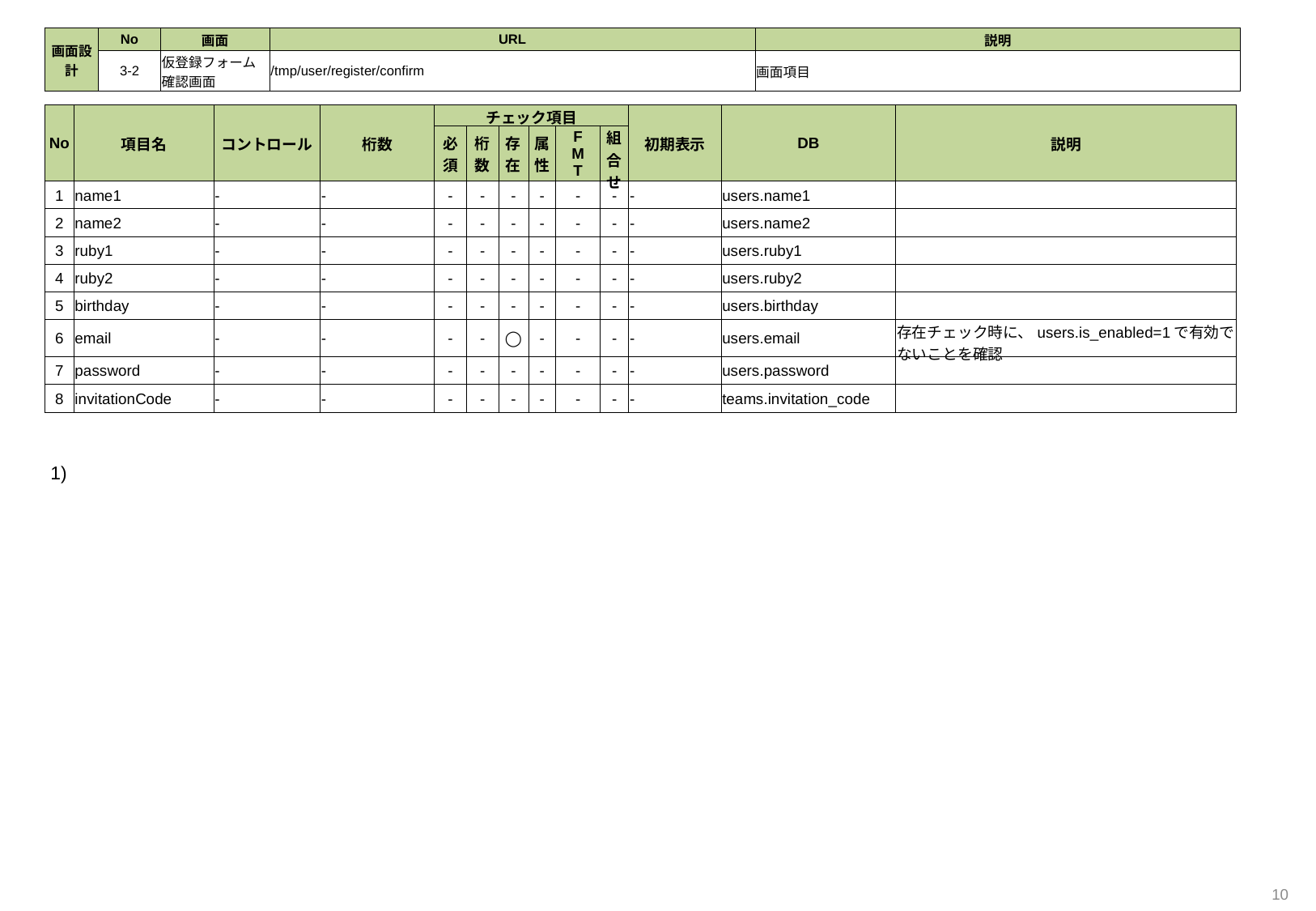

| 画面設計 | No | 画面 | URL | 説明 |
| --- | --- | --- | --- | --- |
|  | 3-2 | 仮登録フォーム確認画面 | /tmp/user/register/confirm | 画面項目 |
| No | 項目名 | コントロール | 桁数 | チェック項目 |  |  |  |  |  | 初期表示 | DB | 説明 |
| --- | --- | --- | --- | --- | --- | --- | --- | --- | --- | --- | --- | --- |
|  |  |  |  | 必 須 | 桁数 | 存在 | 属性 | F M T | 組合せ |  |  |  |
| 1 | name1 | - | - | - | - | - | - | - | - | - | users.name1 |  |
| 2 | name2 | - | - | - | - | - | - | - | - | - | users.name2 |  |
| 3 | ruby1 | - | - | - | - | - | - | - | - | - | users.ruby1 |  |
| 4 | ruby2 | - | - | - | - | - | - | - | - | - | users.ruby2 |  |
| 5 | birthday | - | - | - | - | - | - | - | - | - | users.birthday |  |
| 6 | email | - | - | - | - | ◯ | - | - | - | - | users.email | 存在チェック時に、users.is\_enabled=1で有効でないことを確認 |
| 7 | password | - | - | - | - | - | - | - | - | - | users.password |  |
| 8 | invitationCode | - | - | - | - | - | - | - | - | - | teams.invitation\_code |  |
1)
10